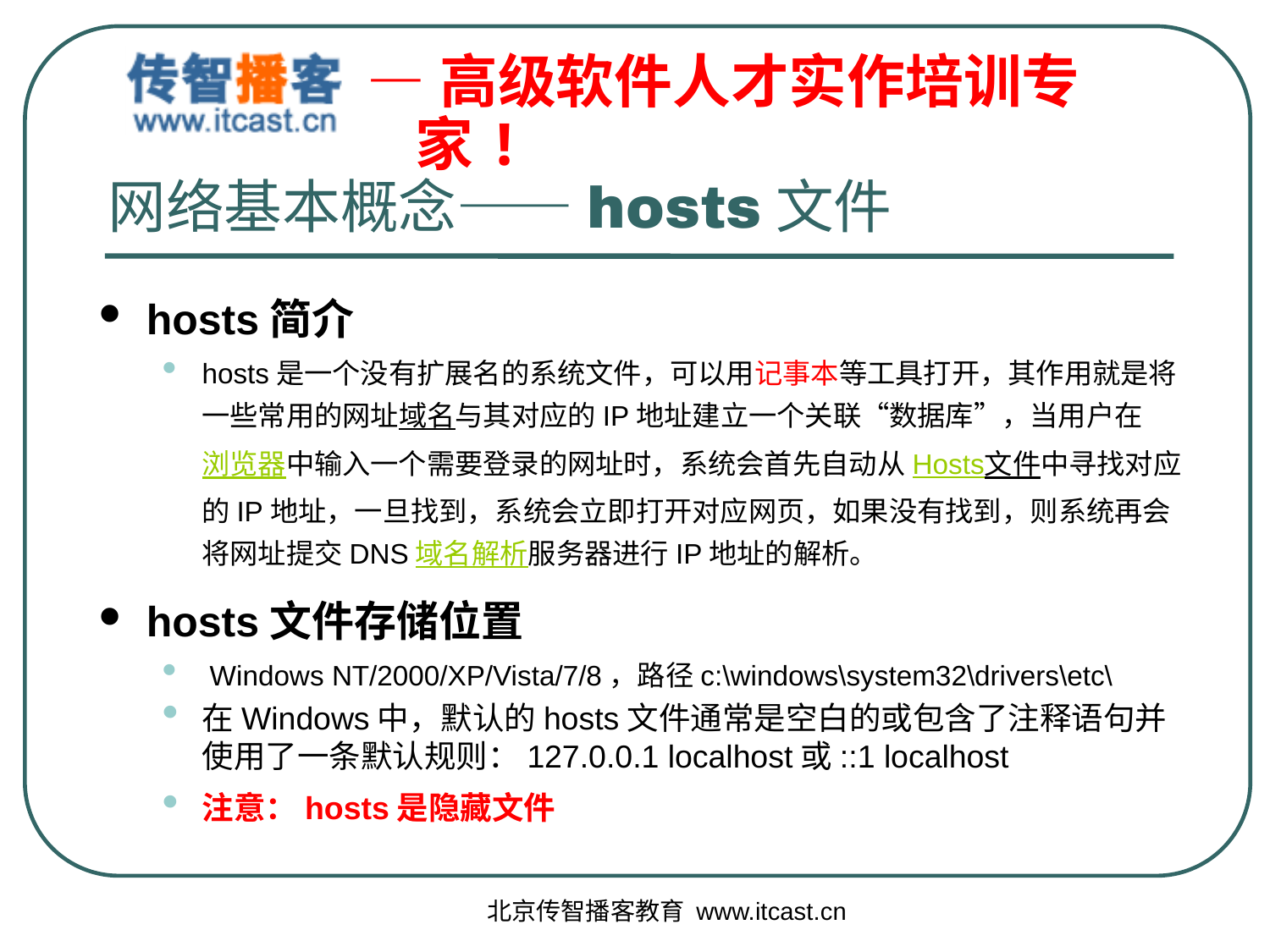

# 网络基本概念——hosts文件
hosts简介
hosts是一个没有扩展名的系统文件，可以用记事本等工具打开，其作用就是将一些常用的网址域名与其对应的IP地址建立一个关联“数据库”，当用户在浏览器中输入一个需要登录的网址时，系统会首先自动从Hosts文件中寻找对应的IP地址，一旦找到，系统会立即打开对应网页，如果没有找到，则系统再会将网址提交DNS域名解析服务器进行IP地址的解析。
hosts文件存储位置
 Windows NT/2000/XP/Vista/7/8，路径c:\windows\system32\drivers\etc\
在Windows中，默认的hosts文件通常是空白的或包含了注释语句并使用了一条默认规则：127.0.0.1 localhost或::1 localhost
注意：hosts是隐藏文件